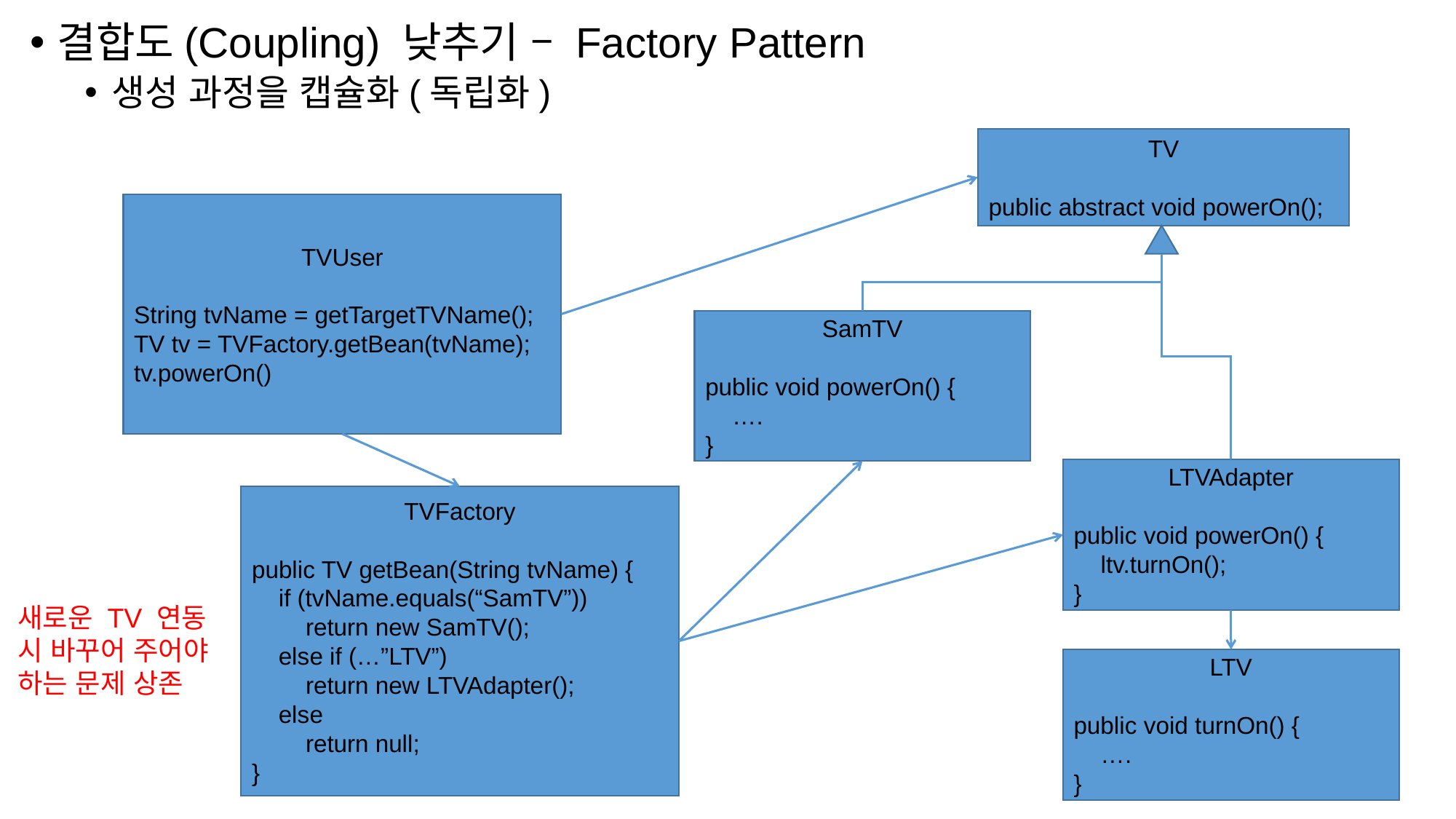

결합도(Coupling) 낮추기 – Factory Pattern
생성 과정을 캡슐화(독립화)

TV

public abstract void powerOn();
TVUser

String tvName = getTargetTVName();
TV tv = TVFactory.getBean(tvName);
tv.powerOn()

SamTV

public void powerOn() {
    ….
}
LTVAdapter

public void powerOn() {
    ltv.turnOn();
}
TVFactory

public TV getBean(String tvName) {
    if (tvName.equals(“SamTV”))
        return new SamTV();
    else if (…”LTV”)
        return new LTVAdapter();
    else
        return null;
}
새로운 TV 연동 시 바꾸어 주어야 하는 문제 상존
LTV

public void turnOn() {
    ….
}